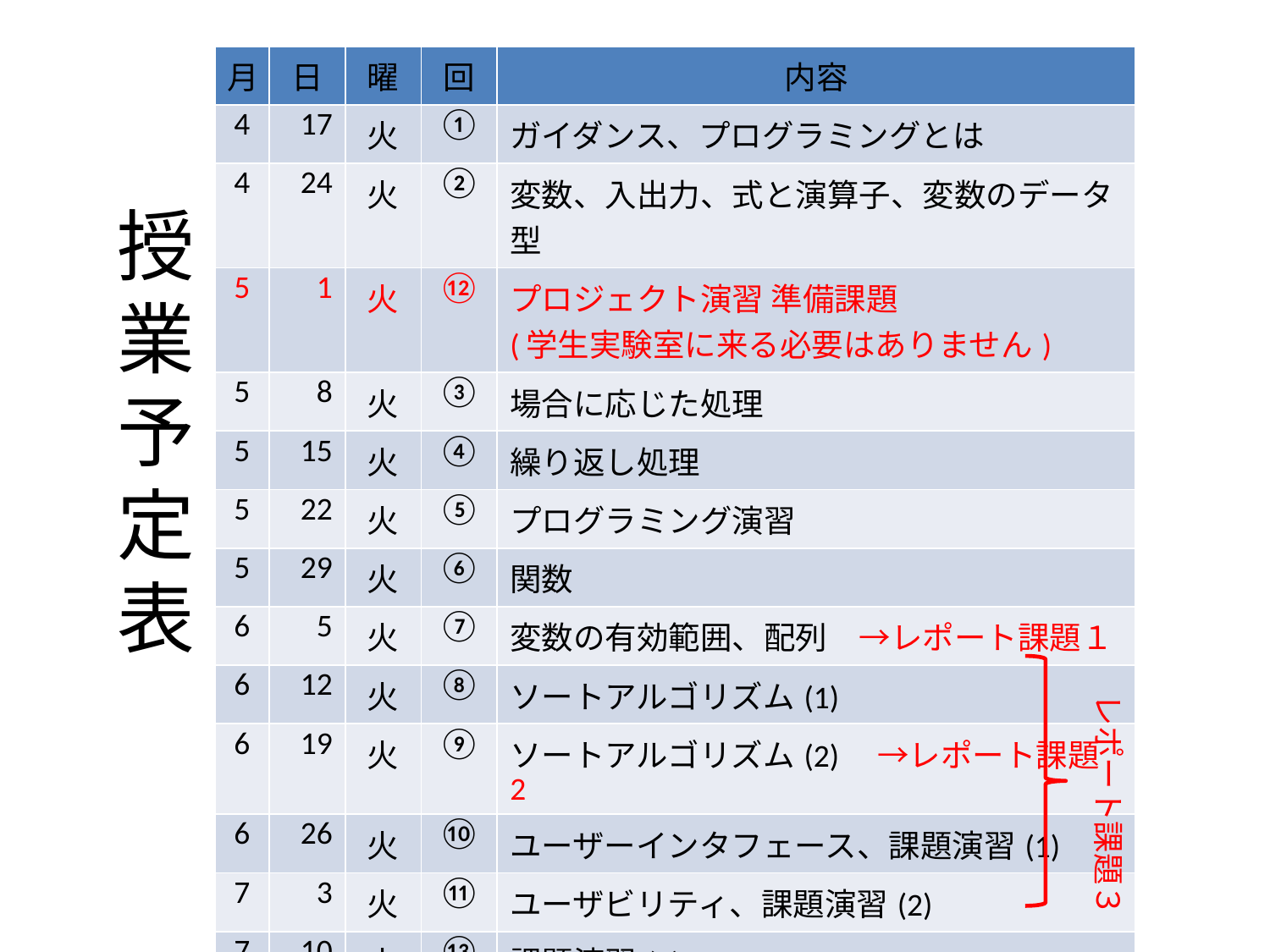

| 月 | 日 | 曜 | 回 | 内容 |
| --- | --- | --- | --- | --- |
| 4 | 17 | 火 | ① | ガイダンス、プログラミングとは |
| 4 | 24 | 火 | ② | 変数、入出力、式と演算子、変数のデータ型 |
| 5 | 1 | 火 | ⑫ | プロジェクト演習 準備課題 (学生実験室に来る必要はありません) |
| 5 | 8 | 火 | ③ | 場合に応じた処理 |
| 5 | 15 | 火 | ④ | 繰り返し処理 |
| 5 | 22 | 火 | ⑤ | プログラミング演習 |
| 5 | 29 | 火 | ⑥ | 関数 |
| 6 | 5 | 火 | ⑦ | 変数の有効範囲、配列　→レポート課題１ |
| 6 | 12 | 火 | ⑧ | ソートアルゴリズム(1) |
| 6 | 19 | 火 | ⑨ | ソートアルゴリズム(2)　→レポート課題2 |
| 6 | 26 | 火 | ⑩ | ユーザーインタフェース、課題演習(1) |
| 7 | 3 | 火 | ⑪ | ユーザビリティ、課題演習(2) |
| 7 | 10 | 火 | ⑬ | 課題演習(3) |
| 7 | 17 | 火 | ⑭ | 課題演習(4) |
| 7 | 24 | 火 | ⑮ | 課題演習(5) |
# 授業予定表

レポート課題３